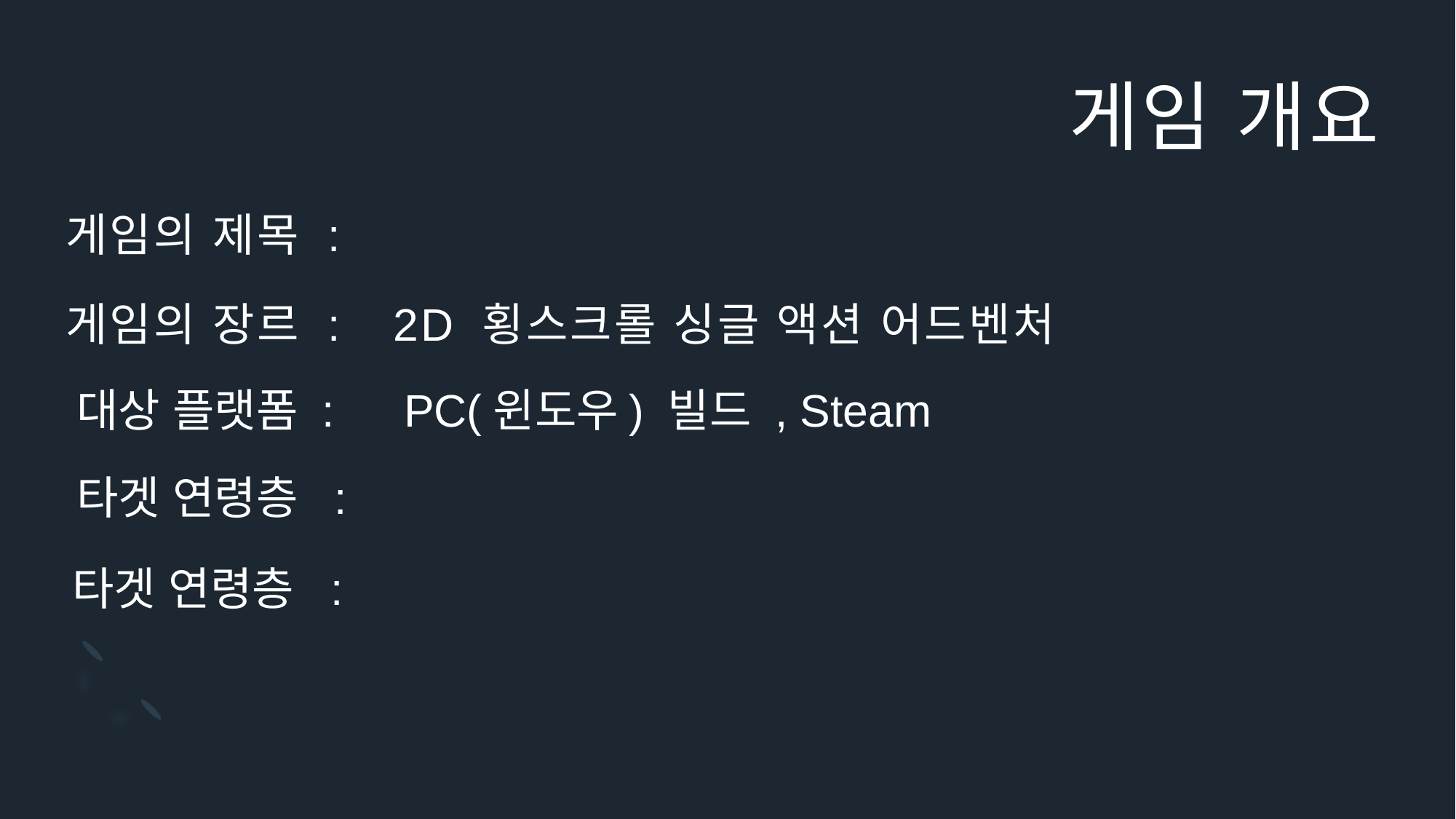

게임 개요
게임의 제목 :
# 게임의 장르 :	2D 횡스크롤 싱글 액션 어드벤처
대상 플랫폼 :	PC(윈도우) 빌드 , Steam
타겟 연령층  :
타겟 연령층  :